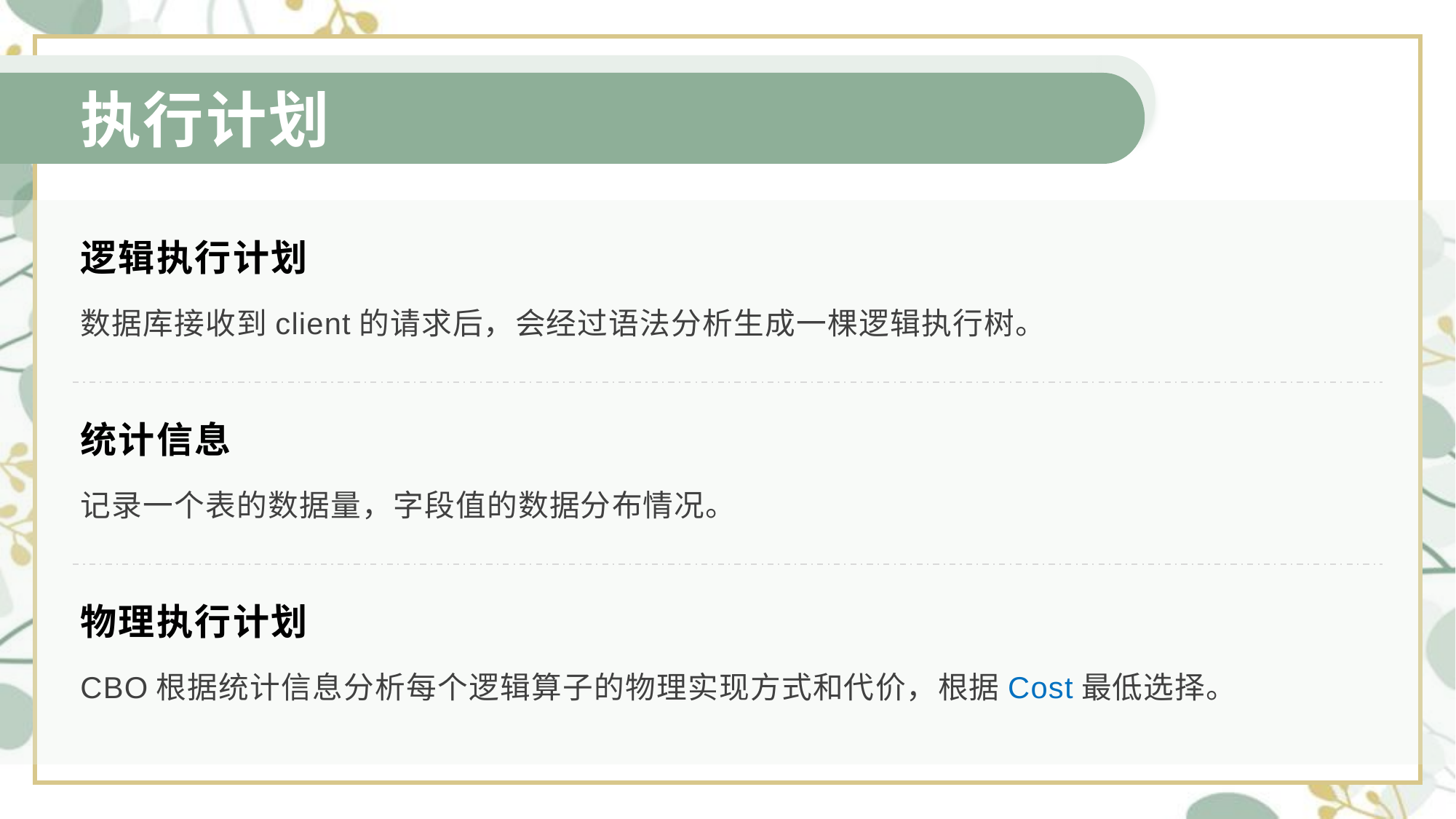

执行计划

逻辑执行计划
数据库接收到client的请求后，会经过语法分析生成一棵逻辑执行树。
统计信息
记录一个表的数据量，字段值的数据分布情况。
物理执行计划
CBO根据统计信息分析每个逻辑算子的物理实现方式和代价，根据Cost最低选择。